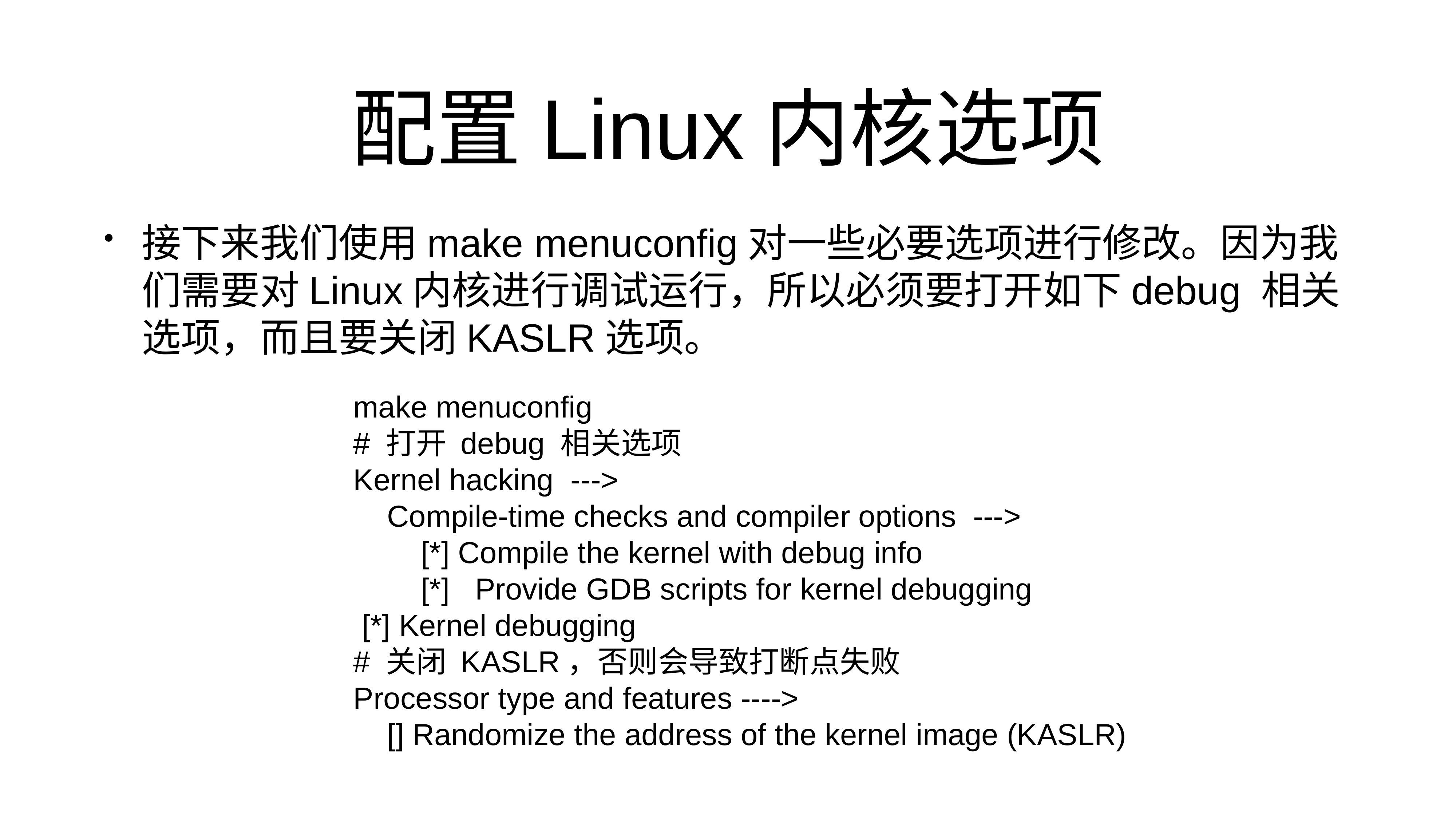

# 配置Linux内核选项
接下来我们使用make menuconfig对一些必要选项进行修改。因为我们需要对Linux内核进行调试运行，所以必须要打开如下debug 相关选项，而且要关闭KASLR选项。
make menuconfig
# 打开 debug 相关选项
Kernel hacking  --->
    Compile-time checks and compiler options  --->
        [*] Compile the kernel with debug info
        [*]   Provide GDB scripts for kernel debugging
 [*] Kernel debugging
# 关闭 KASLR，否则会导致打断点失败
Processor type and features ---->
    [] Randomize the address of the kernel image (KASLR)